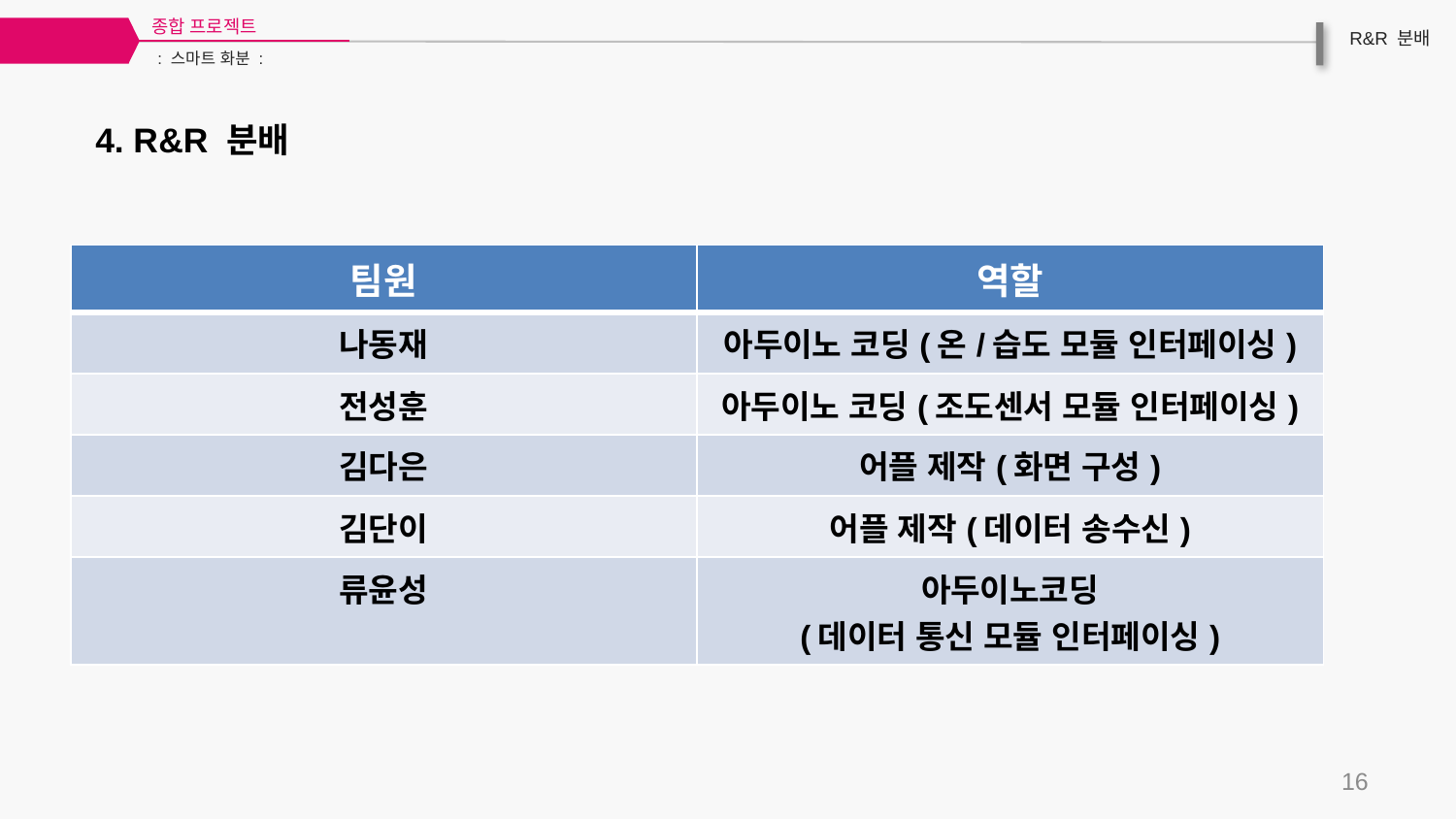

종합 프로젝트

04
R&R 분배

: 스마트 화분 :
4. R&R 분배
| 팀원 | 역할 |
| --- | --- |
| 나동재 | 아두이노 코딩(온/습도 모듈 인터페이싱) |
| 전성훈 | 아두이노 코딩(조도센서 모듈 인터페이싱) |
| 김다은 | 어플 제작(화면 구성) |
| 김단이 | 어플 제작(데이터 송수신) |
| 류윤성 | 아두이노코딩 (데이터 통신 모듈 인터페이싱) |
16